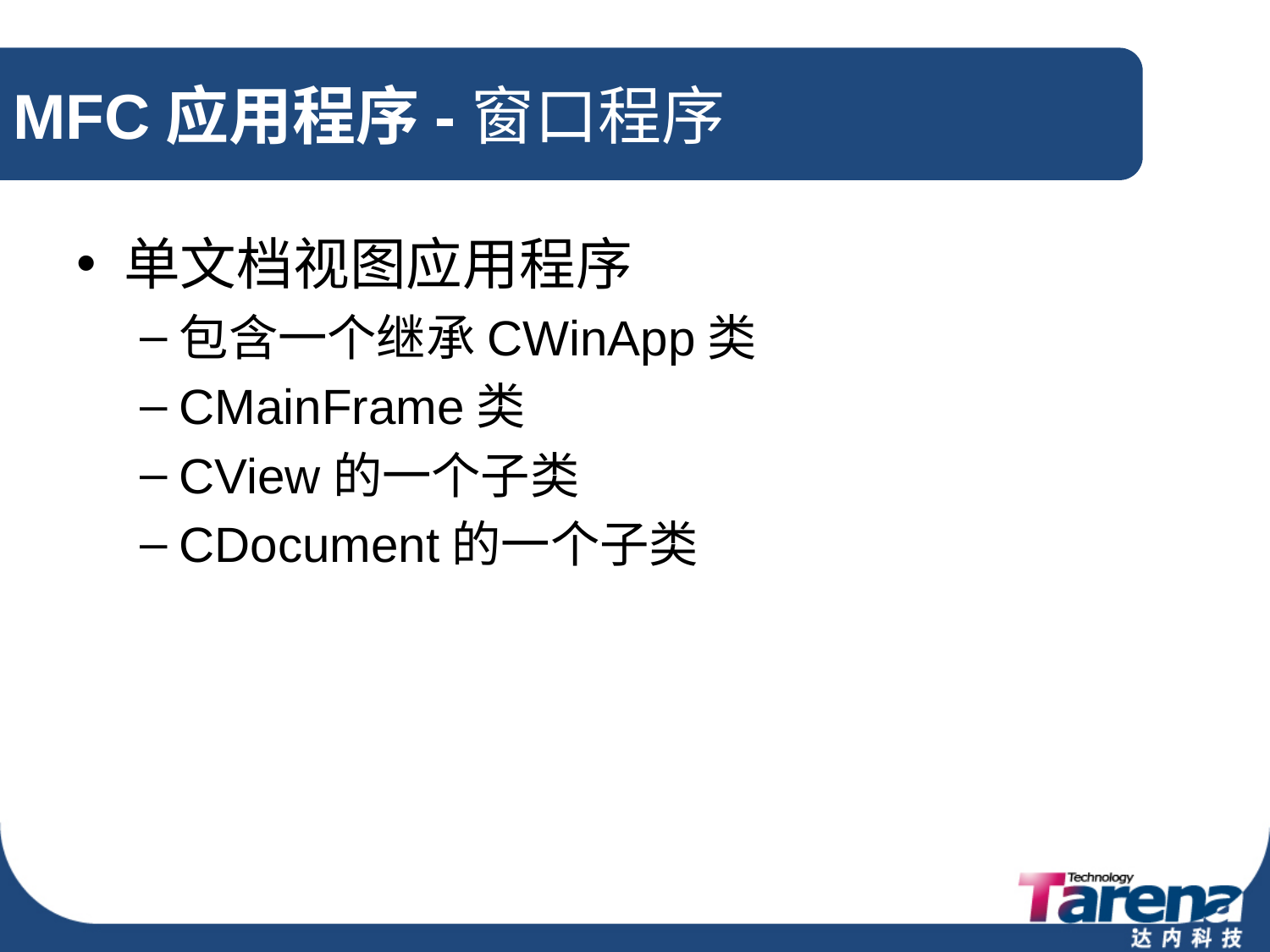

# MFC应用程序-窗口程序
单文档视图应用程序
包含一个继承CWinApp类
CMainFrame类
CView的一个子类
CDocument的一个子类